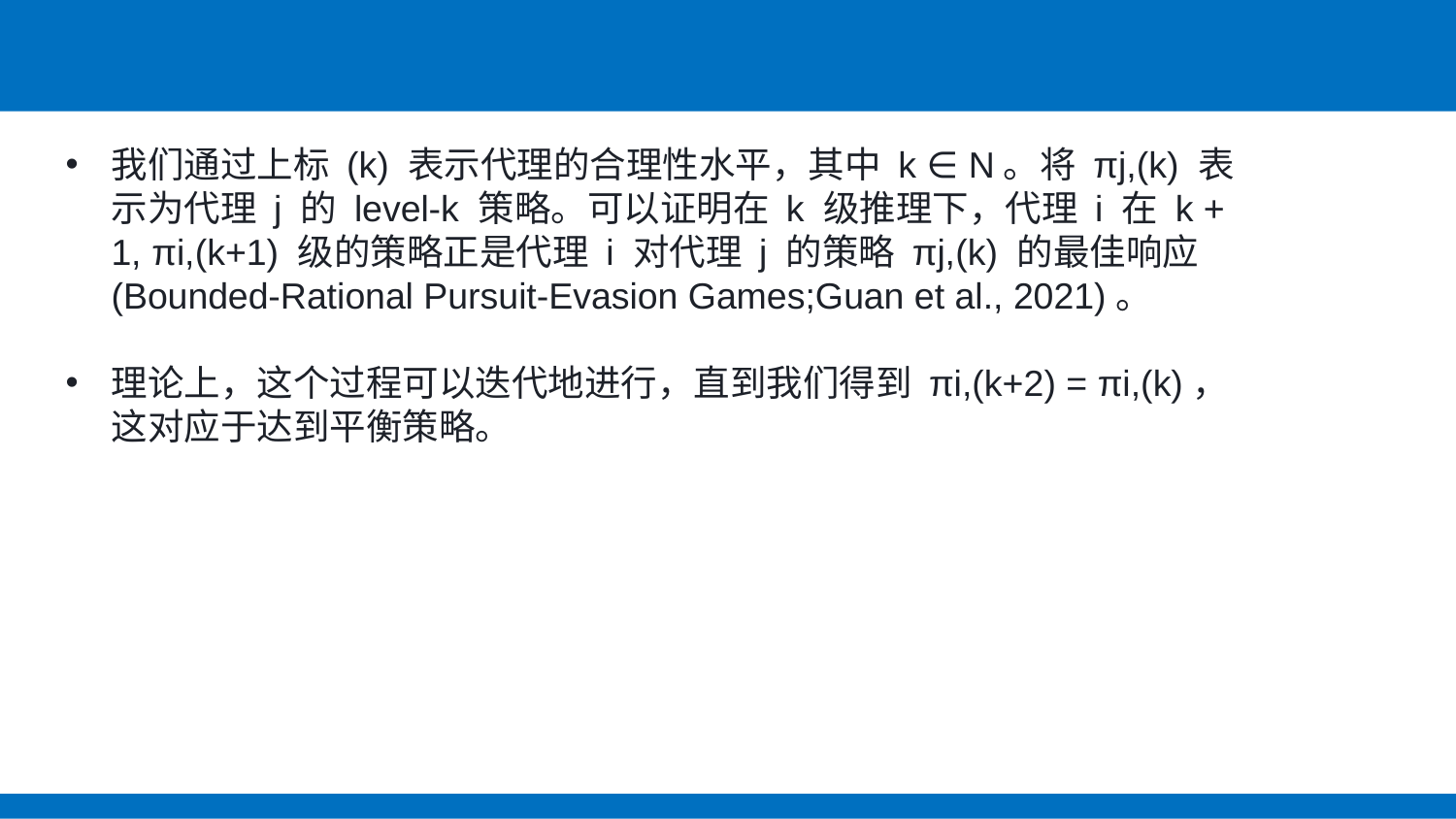

我们通过上标 (k) 表示代理的合理性水平，其中 k ∈ N。将 πj,(k) 表示为代理 j 的 level-k 策略。可以证明在 k 级推理下，代理 i 在 k + 1, πi,(k+1) 级的策略正是代理 i 对代理 j 的策略 πj,(k) 的最佳响应 (Bounded-Rational Pursuit-Evasion Games;Guan et al., 2021)。

理论上，这个过程可以迭代地进行，直到我们得到 πi,(k+2) = πi,(k)，这对应于达到平衡策略。